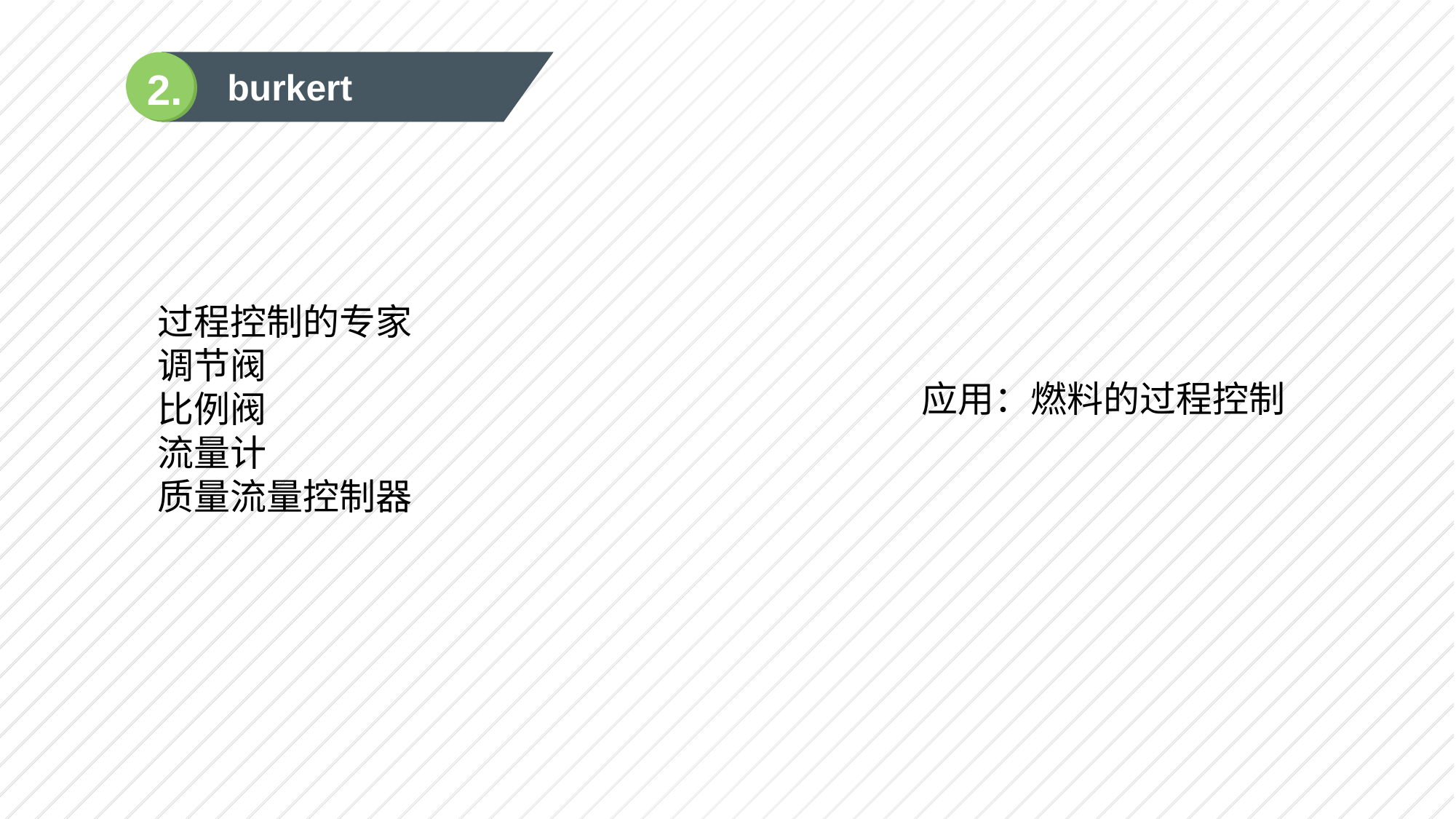

2.
burkert

过程控制的专家
调节阀
比例阀
流量计
质量流量控制器
应用：燃料的过程控制